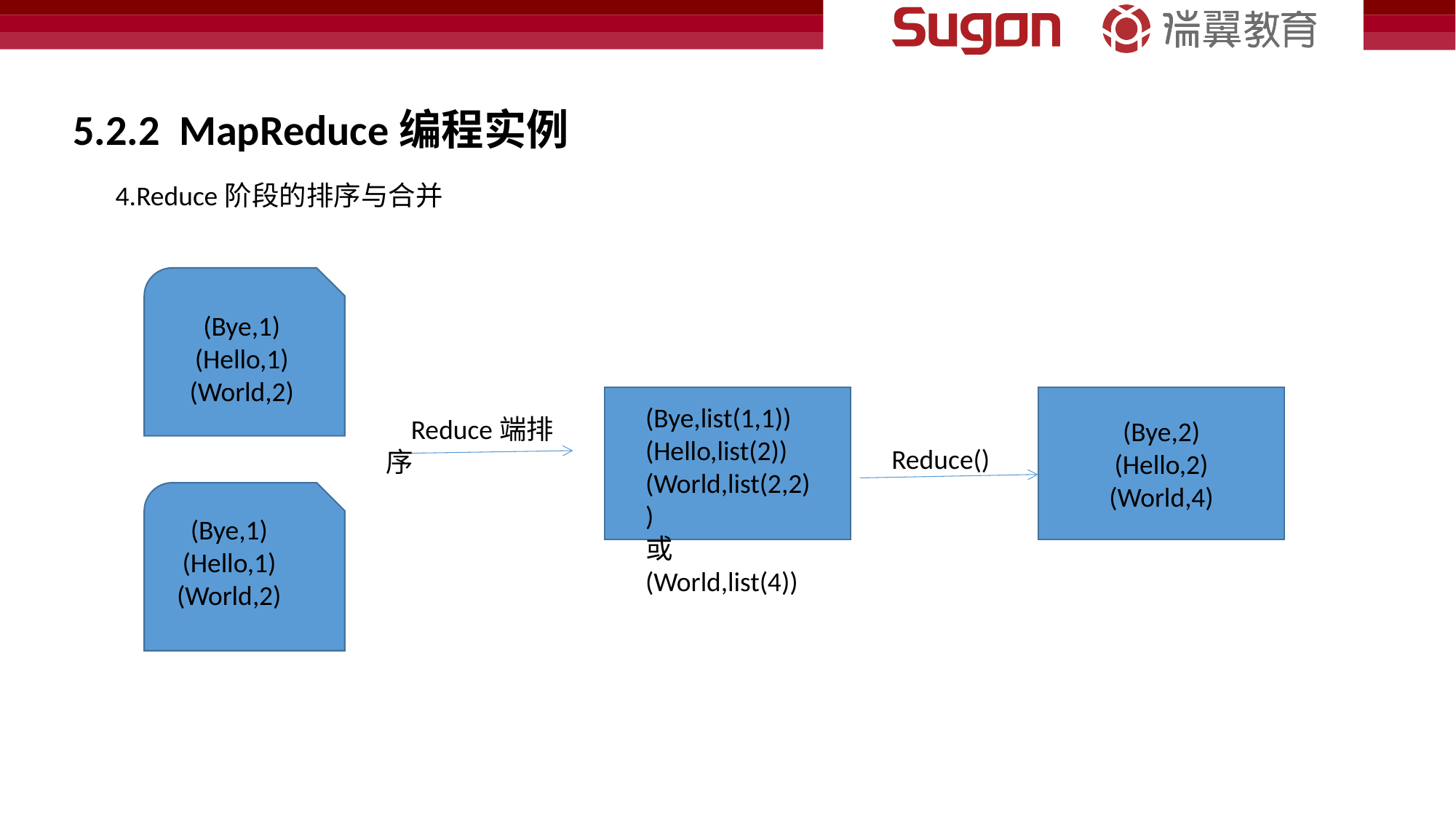

5.2.2  MapReduce编程实例
4.Reduce阶段的排序与合并

(Bye,1)
(Hello,1)
(World,2)

(Bye,2)
(Hello,2)
(World,4)
(Bye,list(1,1))
(Hello,list(2))
(World,list(2,2))
或(World,list(4))
    Reduce端排序
Reduce()

(Bye,1)
(Hello,1)
(World,2)